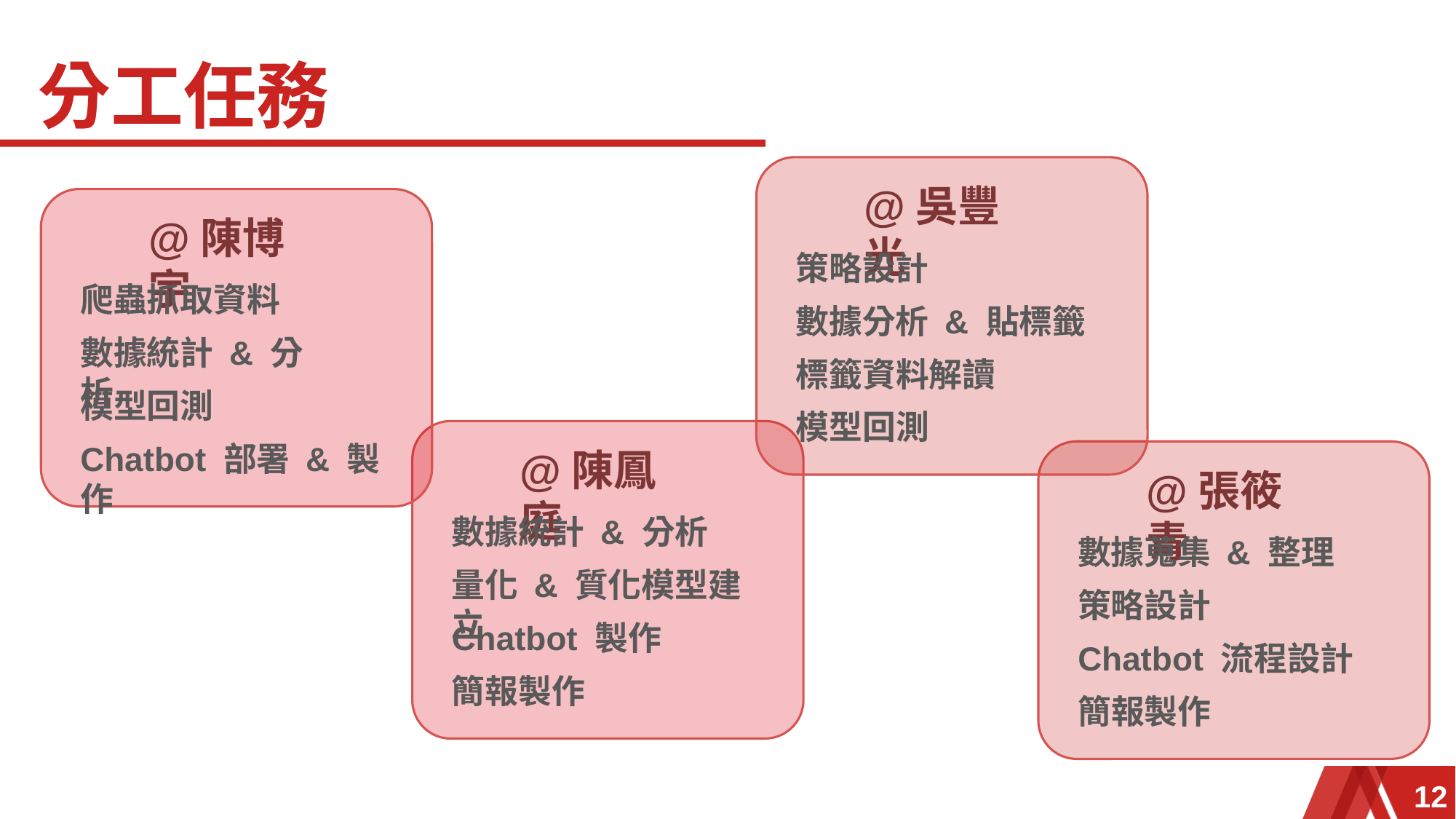

分工任務

@吳豐光
策略設計
數據分析 & 貼標籤
標籤資料解讀
模型回測

@陳博宇
爬蟲抓取資料
數據統計 & 分析
模型回測
Chatbot 部署 & 製作

@陳鳳庭
數據統計 & 分析
量化 & 質化模型建立
Chatbot 製作
簡報製作

@張筱青
數據蒐集 & 整理
策略設計
Chatbot 流程設計
簡報製作
12